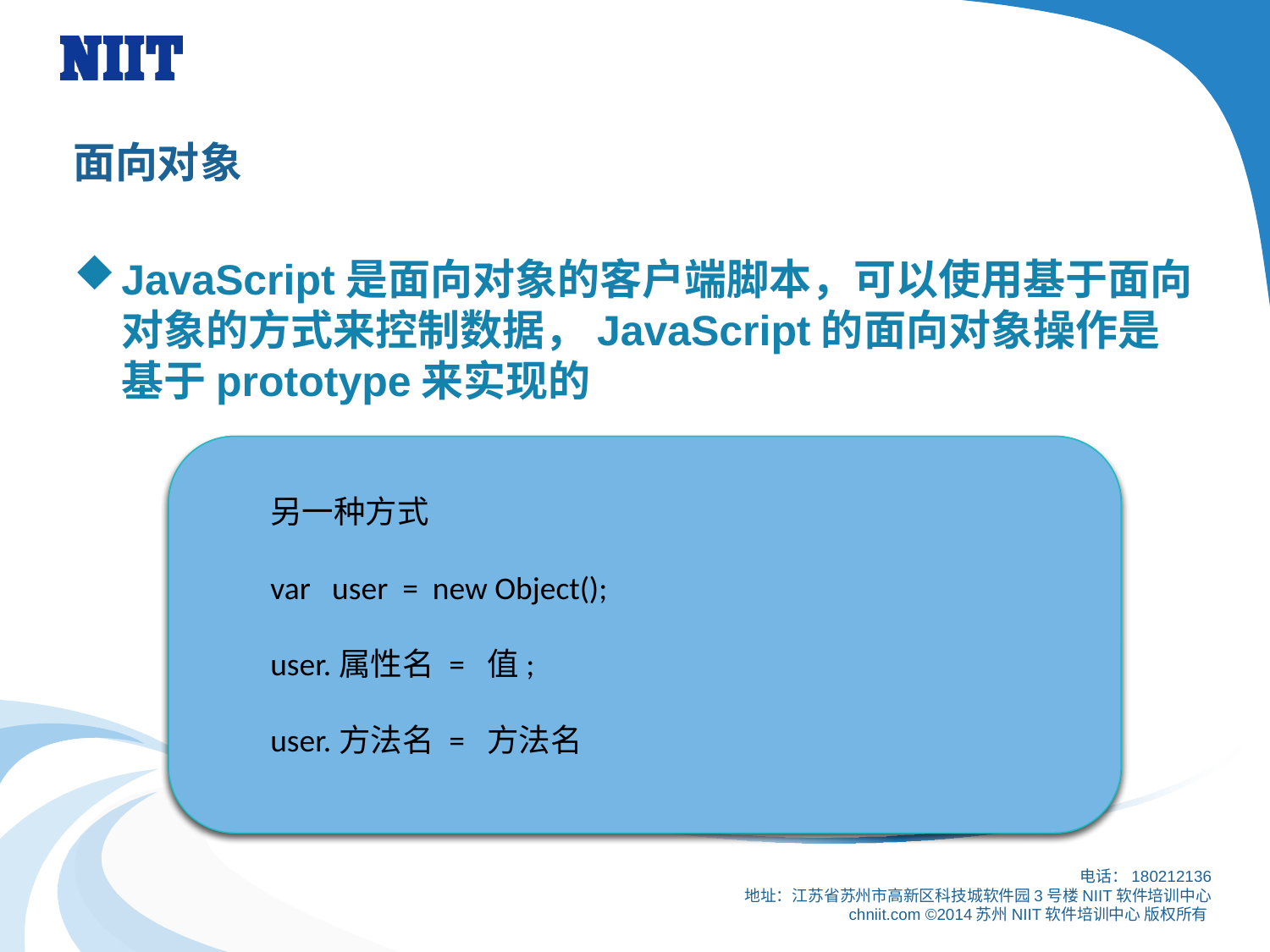

# 面向对象
JavaScript是面向对象的客户端脚本，可以使用基于面向对象的方式来控制数据，JavaScript的面向对象操作是基于prototype来实现的

创建对象

var  User  =  new function(){}

User.prototype.属性名 =  值;

User.prototype.方法名  =  方法名

另一种方式

var   user  =  new Object();

user.属性名 =  值;

user.方法名 =  方法名